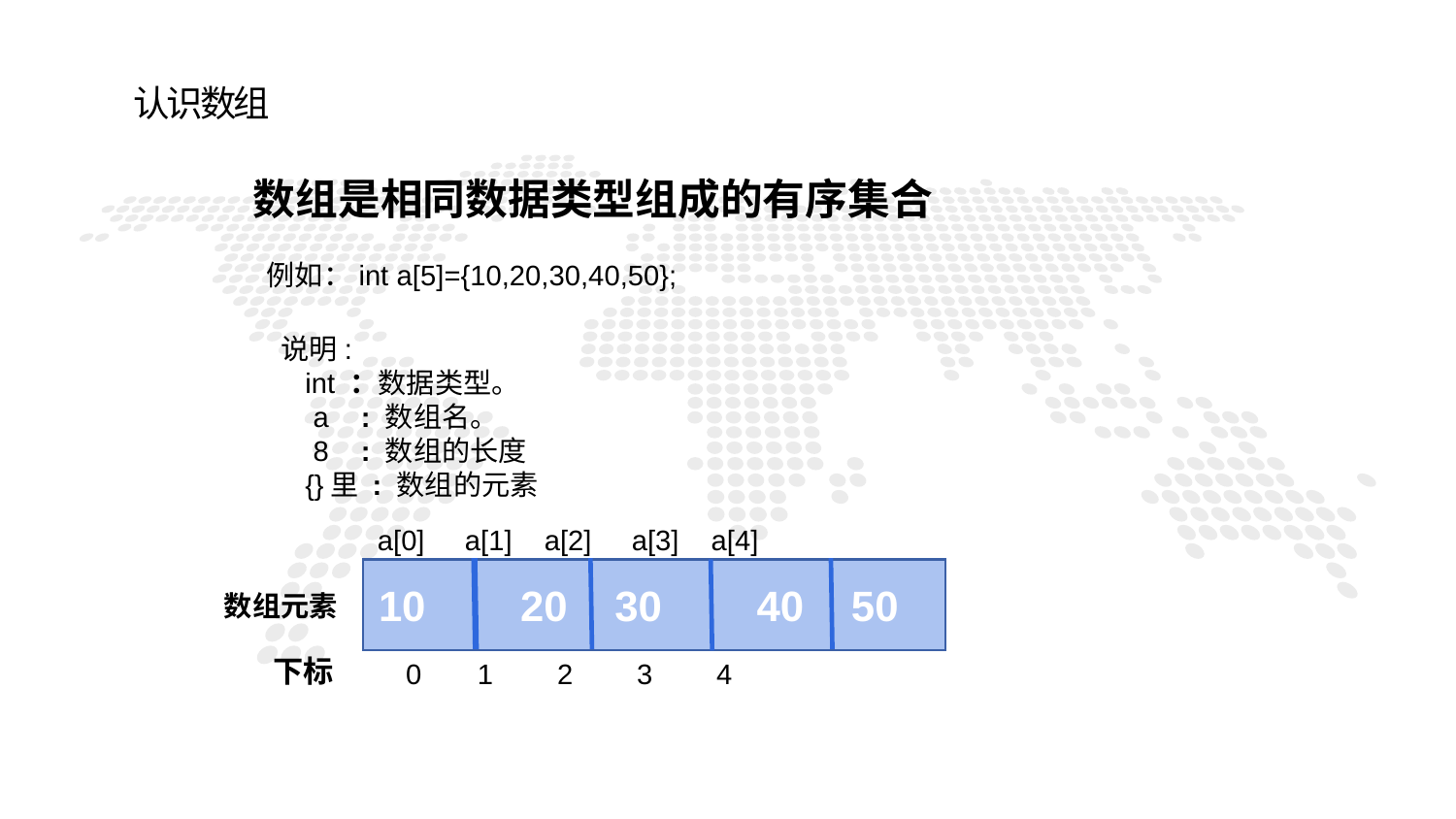

认识数组
数组是相同数据类型组成的有序集合
例如：int a[5]={10,20,30,40,50};
说明:
   int ：数据类型。
    a    : 数组名。
    8    : 数组的长度
   {}里 : 数组的元素
a[0]     a[1]    a[2]     a[3]    a[4]
  10        20    30        40    50
数组元素
下标
  0       1        2        3        4